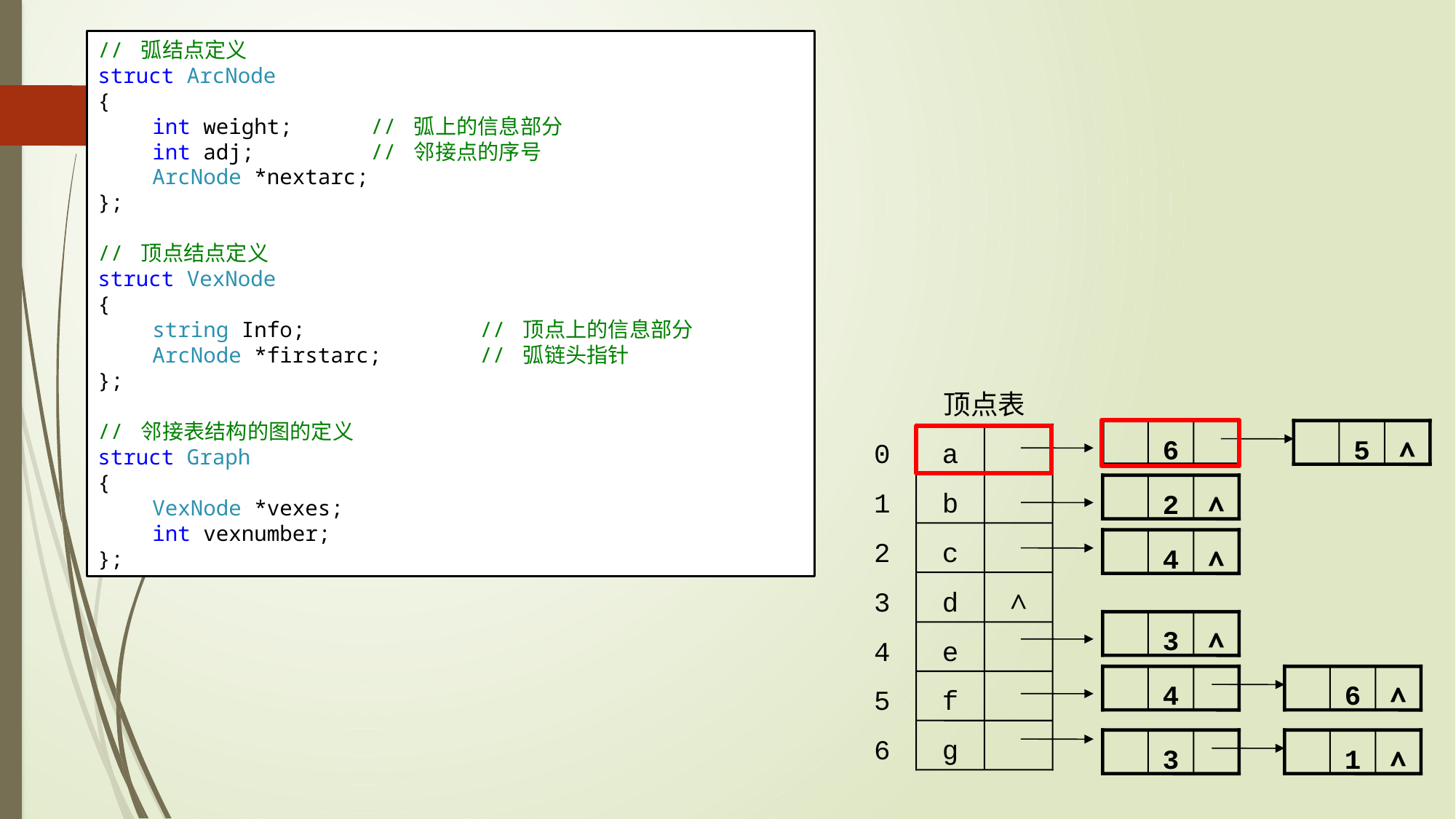

// 弧结点定义
struct ArcNode
{
int weight;	// 弧上的信息部分
int adj;		// 邻接点的序号
ArcNode *nextarc;
};

// 顶点结点定义
struct VexNode
{
string Info;		// 顶点上的信息部分
ArcNode *firstarc;	// 弧链头指针
};

// 邻接表结构的图的定义
struct Graph
{
VexNode *vexes;
int vexnumber;
};

顶点表

6

5

∧

0

a

1

b

2

∧

2

c

4

∧

3

d

∧

3

∧

4

e

4

6

∧

5

f

6

g

3

1

∧